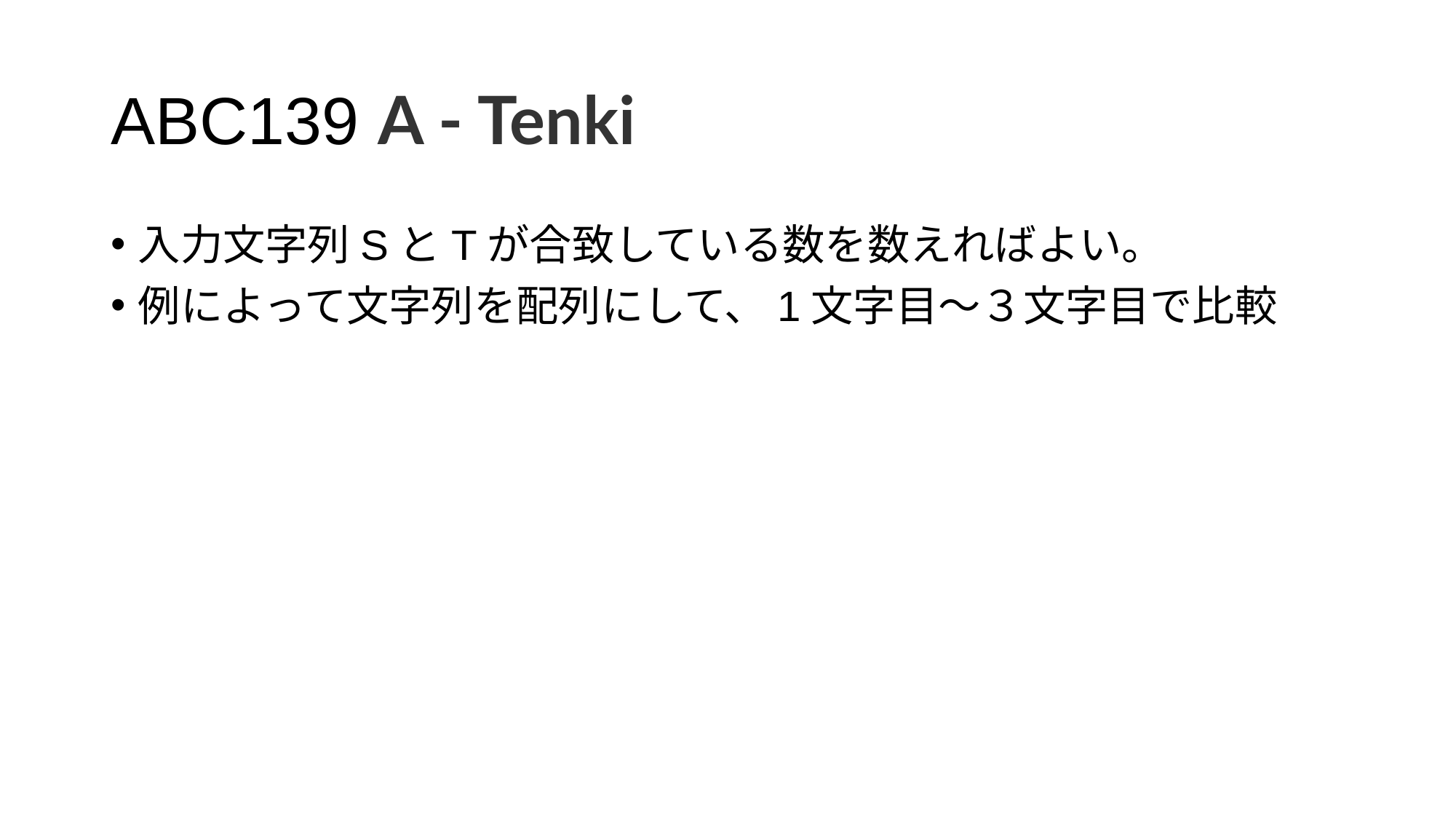

# ABC139 A - Tenki
入力文字列SとTが合致している数を数えればよい。
例によって文字列を配列にして、1文字目～３文字目で比較